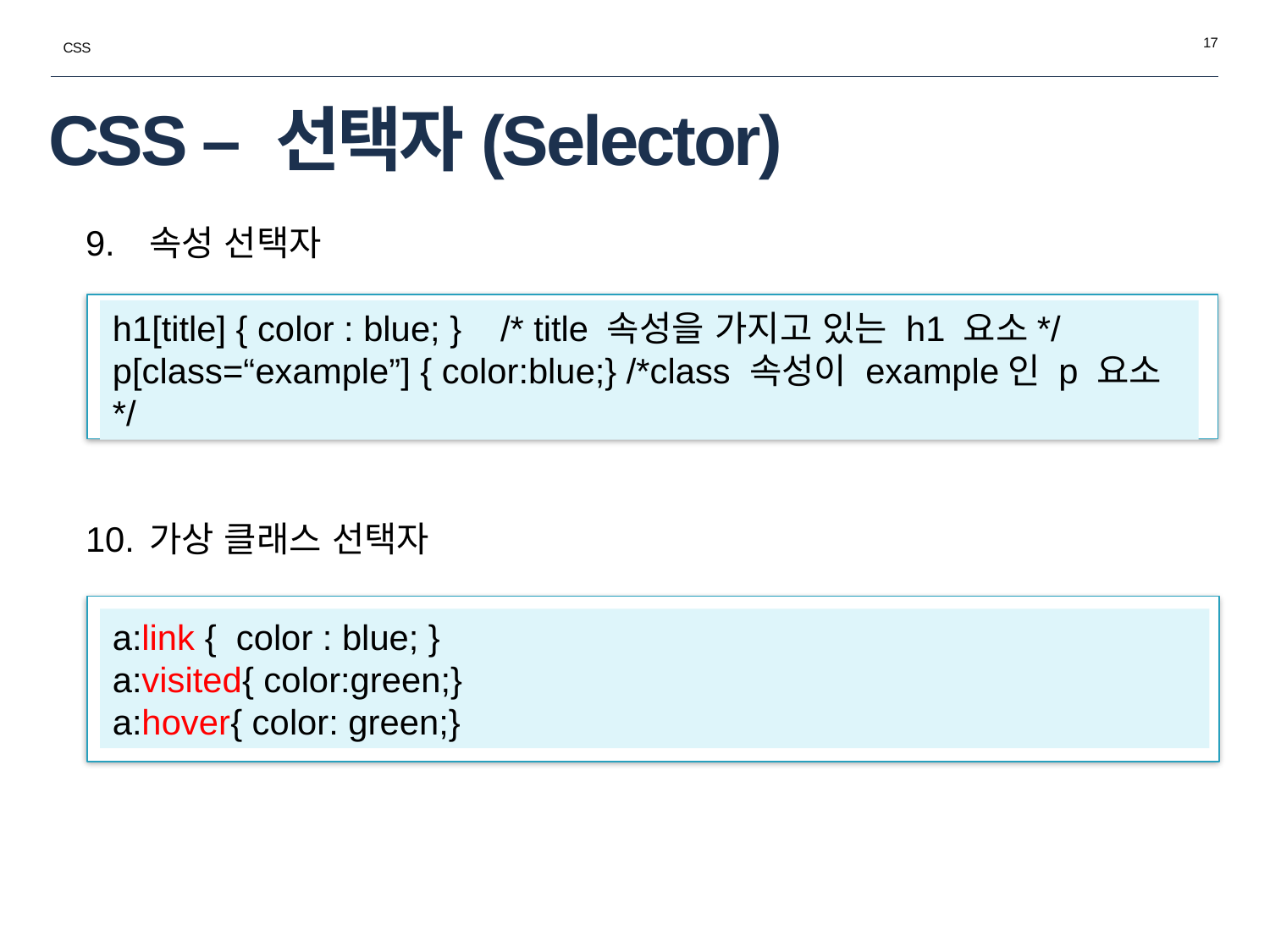

17
CSS
# CSS – 선택자(Selector)
속성 선택자

가상 클래스 선택자

h1[title] { color : blue; }    /* title 속성을 가지고 있는 h1 요소*/
p[class=“example”] { color:blue;} /*class 속성이 example인 p 요소*/

a:link {  color : blue; }
a:visited{ color:green;}
a:hover{ color: green;}